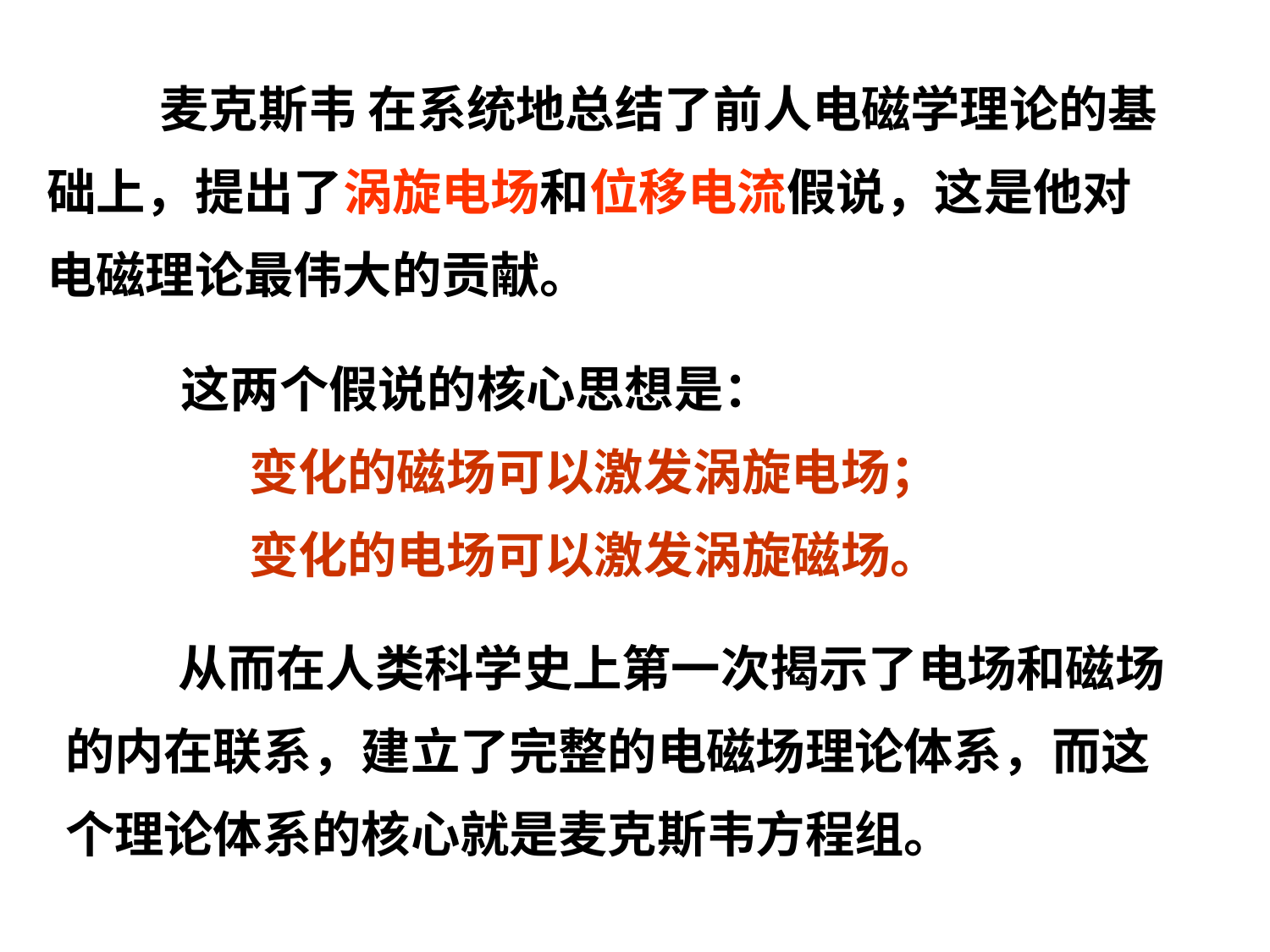

麦克斯韦 在系统地总结了前人电磁学理论的基
础上，提出了涡旋电场和位移电流假说，这是他对
电磁理论最伟大的贡献。
这两个假说的核心思想是：
     变化的磁场可以激发涡旋电场；
     变化的电场可以激发涡旋磁场。
         从而在人类科学史上第一次揭示了电场和磁场
的内在联系，建立了完整的电磁场理论体系，而这
个理论体系的核心就是麦克斯韦方程组。